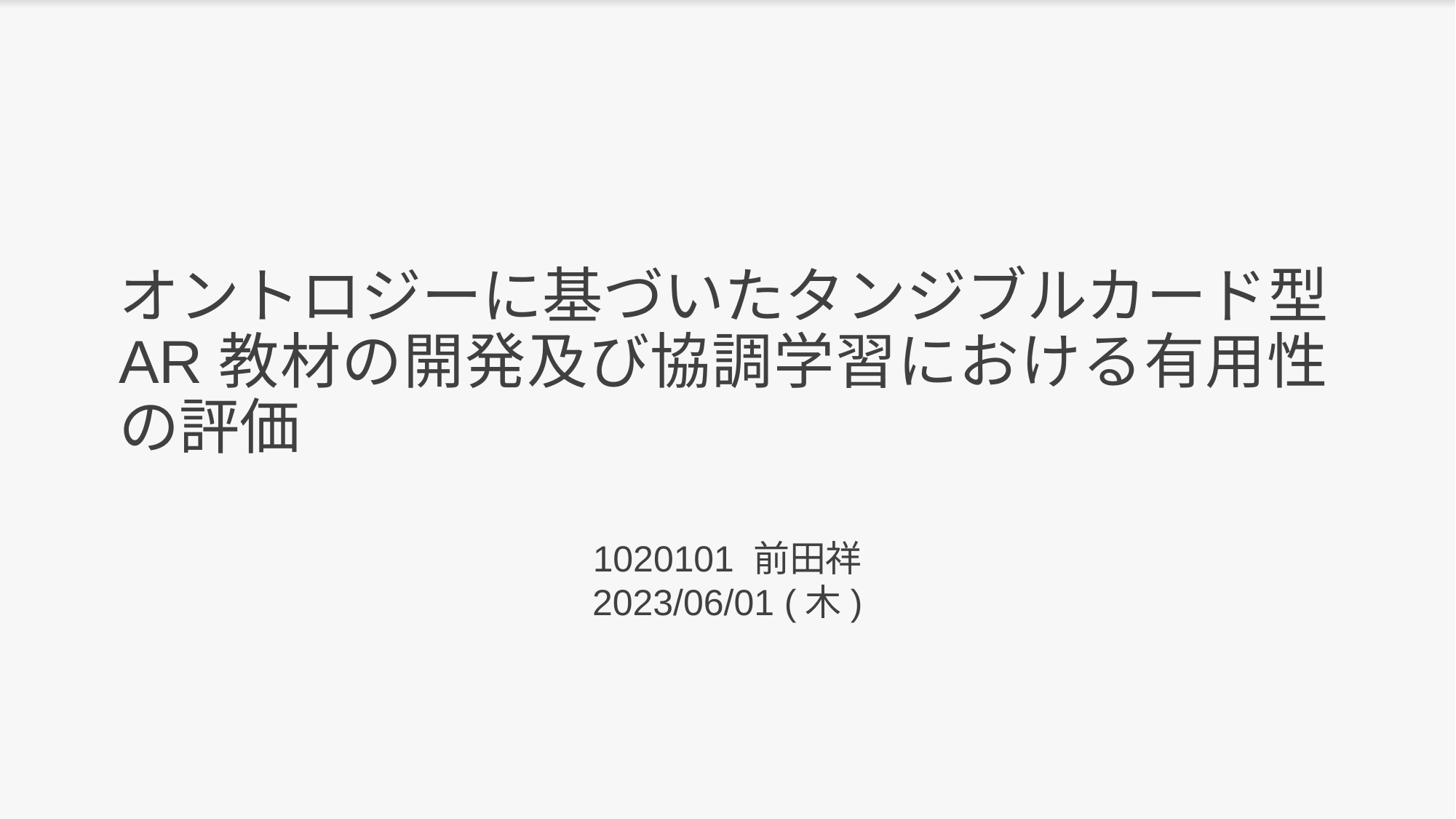

# オントロジーに基づいたタンジブルカード型AR教材の開発及び協調学習における有用性の評価
1020101 前田祥
2023/06/01 (木)